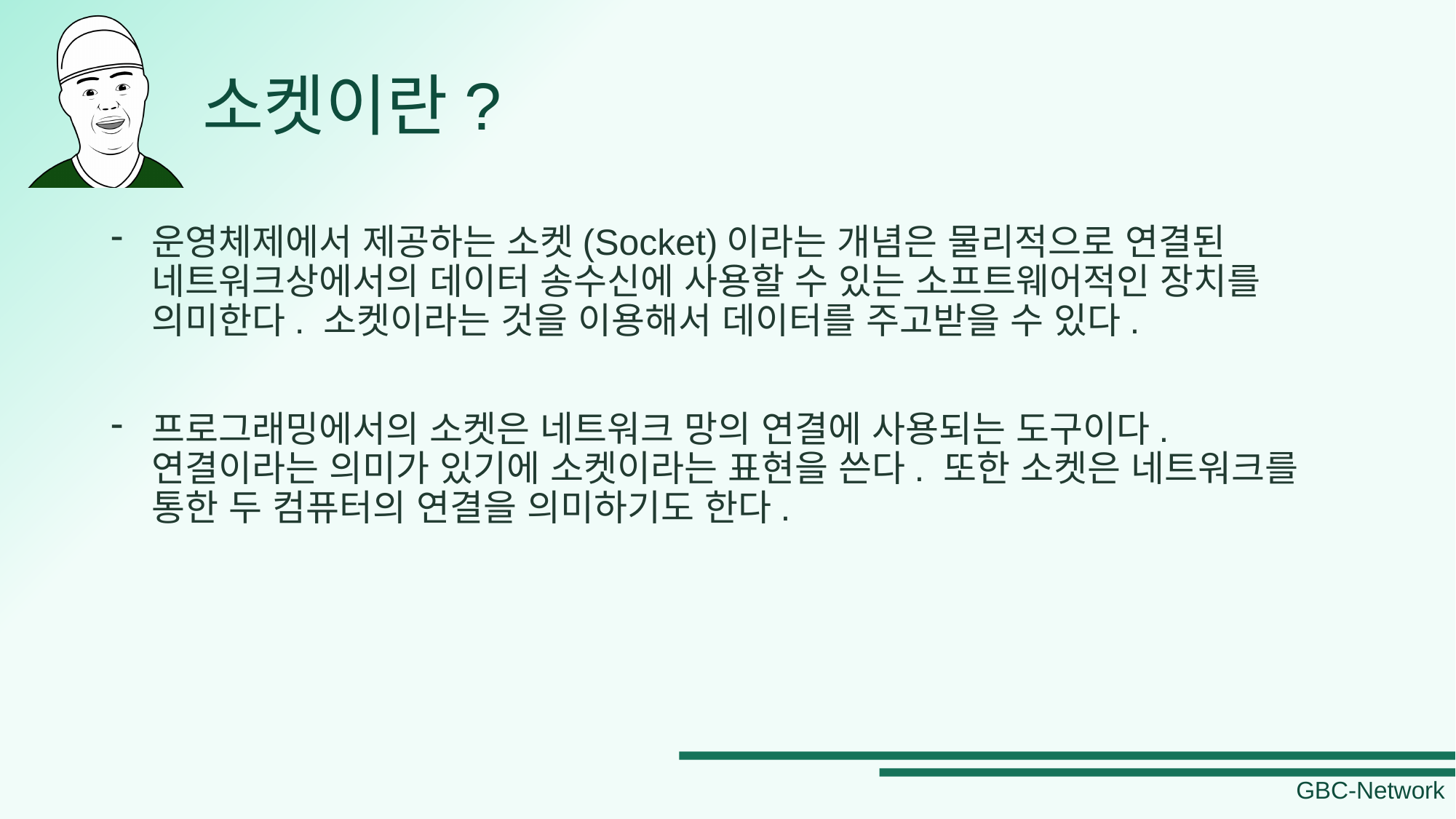

# 소켓이란?
운영체제에서 제공하는 소켓(Socket)이라는 개념은 물리적으로 연결된 네트워크상에서의 데이터 송수신에 사용할 수 있는 소프트웨어적인 장치를 의미한다. 소켓이라는 것을 이용해서 데이터를 주고받을 수 있다.

프로그래밍에서의 소켓은 네트워크 망의 연결에 사용되는 도구이다. 연결이라는 의미가 있기에 소켓이라는 표현을 쓴다. 또한 소켓은 네트워크를 통한 두 컴퓨터의 연결을 의미하기도 한다.